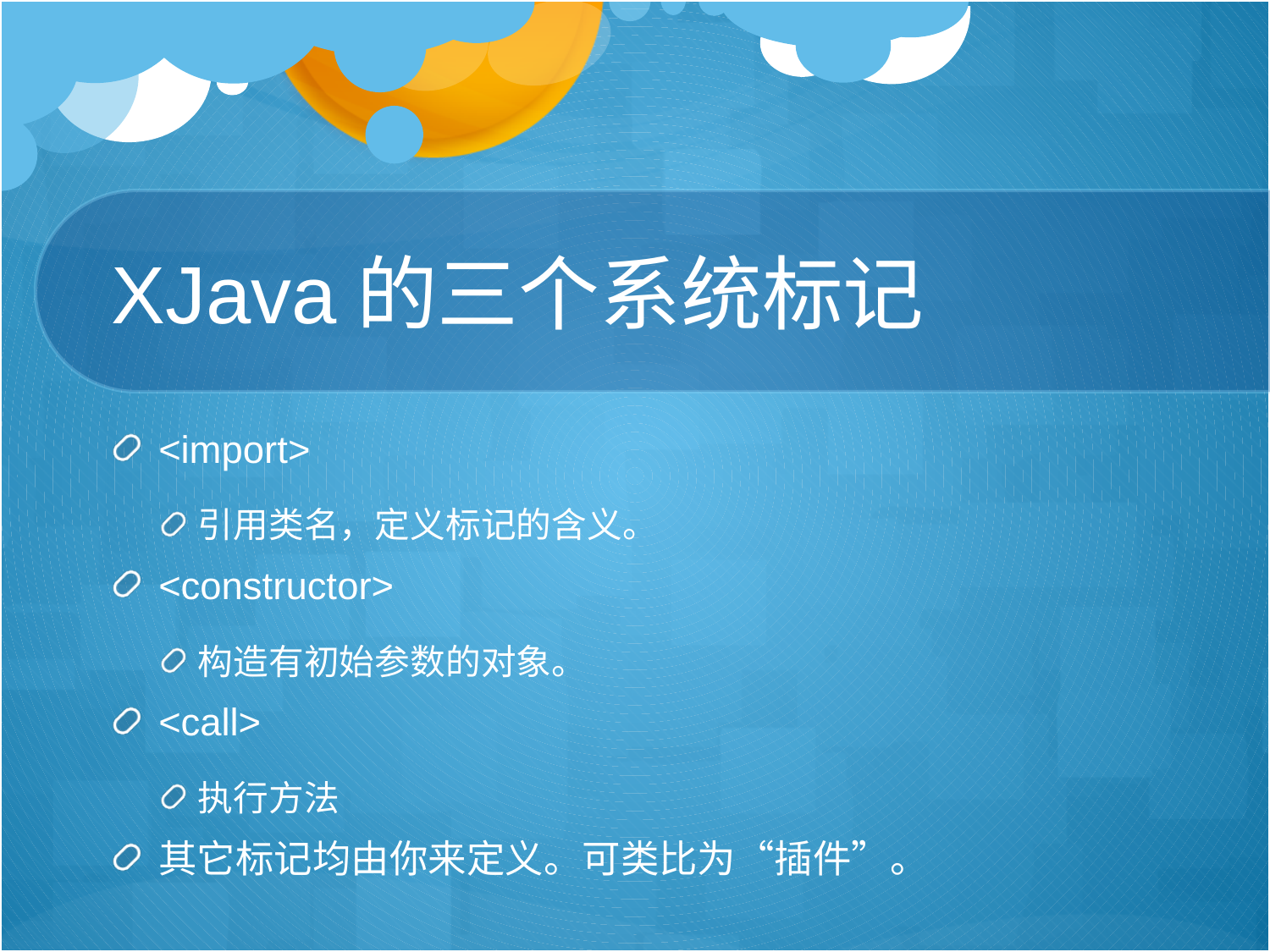

# XJava的三个系统标记
<import>
引用类名，定义标记的含义。
<constructor>
构造有初始参数的对象。
<call>
执行方法
其它标记均由你来定义。可类比为“插件”。